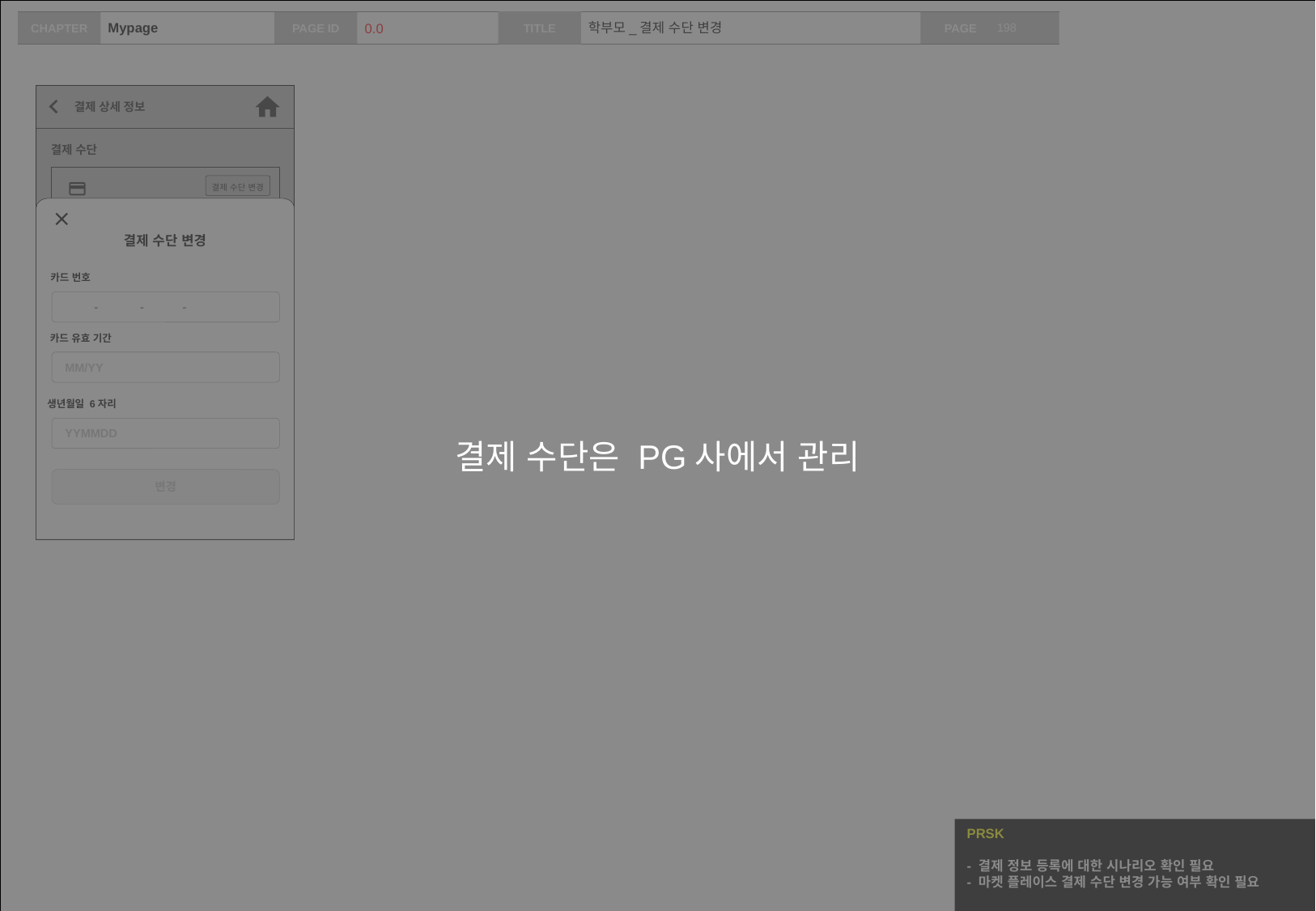

결제 수단은 PG사에서 관리
# Mypage
0.0
학부모_결제 수단 변경

결제 상세 정보

결제 수단

결제 수단 변경

●●●● ●●●● ●●●● 5261(신한)
유효기간 05/24

다른 결제 수단 추가
결제 내역
2020년 10월

2020. 10. 15
뚜루아이와 함께 하는 초등 수학
●●●● ●●●● ●●●● 5261(신한)
\99,000
2020. 10. 15
아이스크림홈런 파닉스
●●●● ●●●● ●●●● 5261(신한)
\99,000
2020. 10. 15
홈런 1% 연산

결제 수단 변경
카드 번호
         -             -            -
카드 유효 기간
MM/YY
생년월일 6자리
YYMMDD
변경
PRSK

- 결제 정보 등록에 대한 시나리오 확인 필요
- 마켓 플레이스 결제 수단 변경 가능 여부 확인 필요